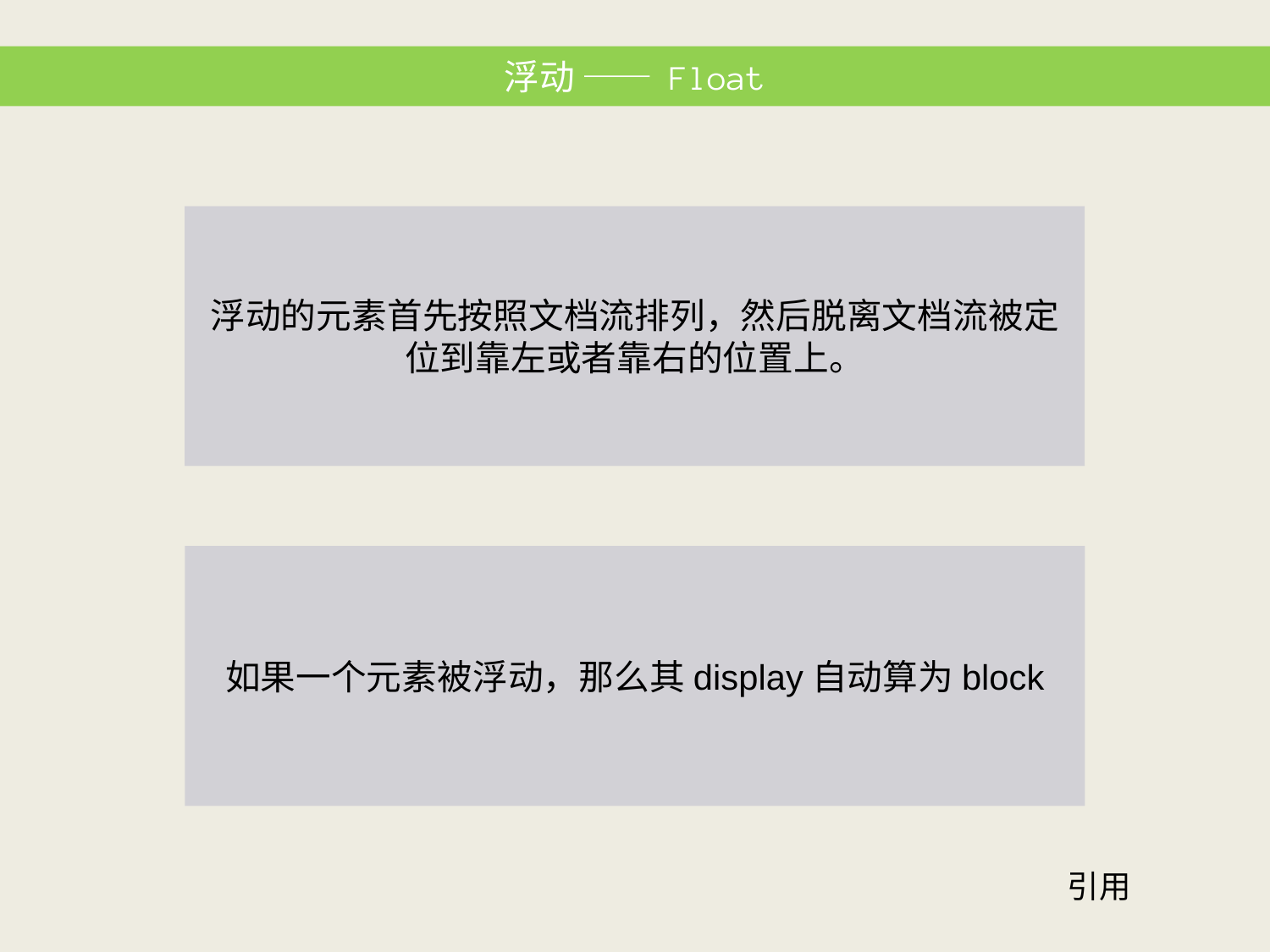

浮动 —— Float
浮动的元素首先按照文档流排列，然后脱离文档流被定位到靠左或者靠右的位置上。
如果一个元素被浮动，那么其display自动算为block
引用